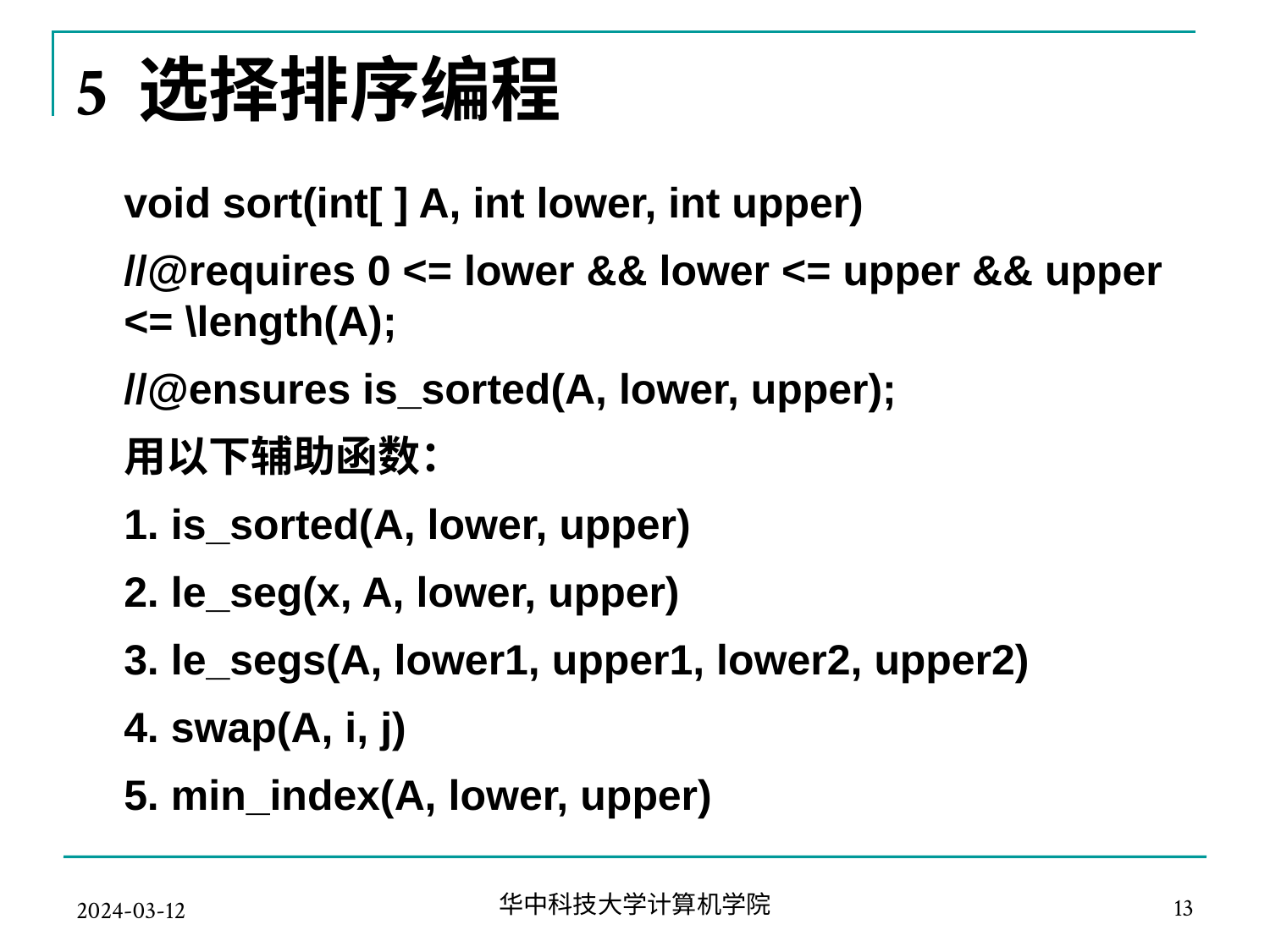

# 5 选择排序编程
	void sort(int[ ] A, int lower, int upper)
	//@requires 0 <= lower && lower <= upper && upper <= \length(A);
	//@ensures is_sorted(A, lower, upper);
	用以下辅助函数：
	1. is_sorted(A, lower, upper)
	2. le_seg(x, A, lower, upper)
	3. le_segs(A, lower1, upper1, lower2, upper2)
	4. swap(A, i, j)
	5. min_index(A, lower, upper)
2024-03-12
13
华中科技大学计算机学院